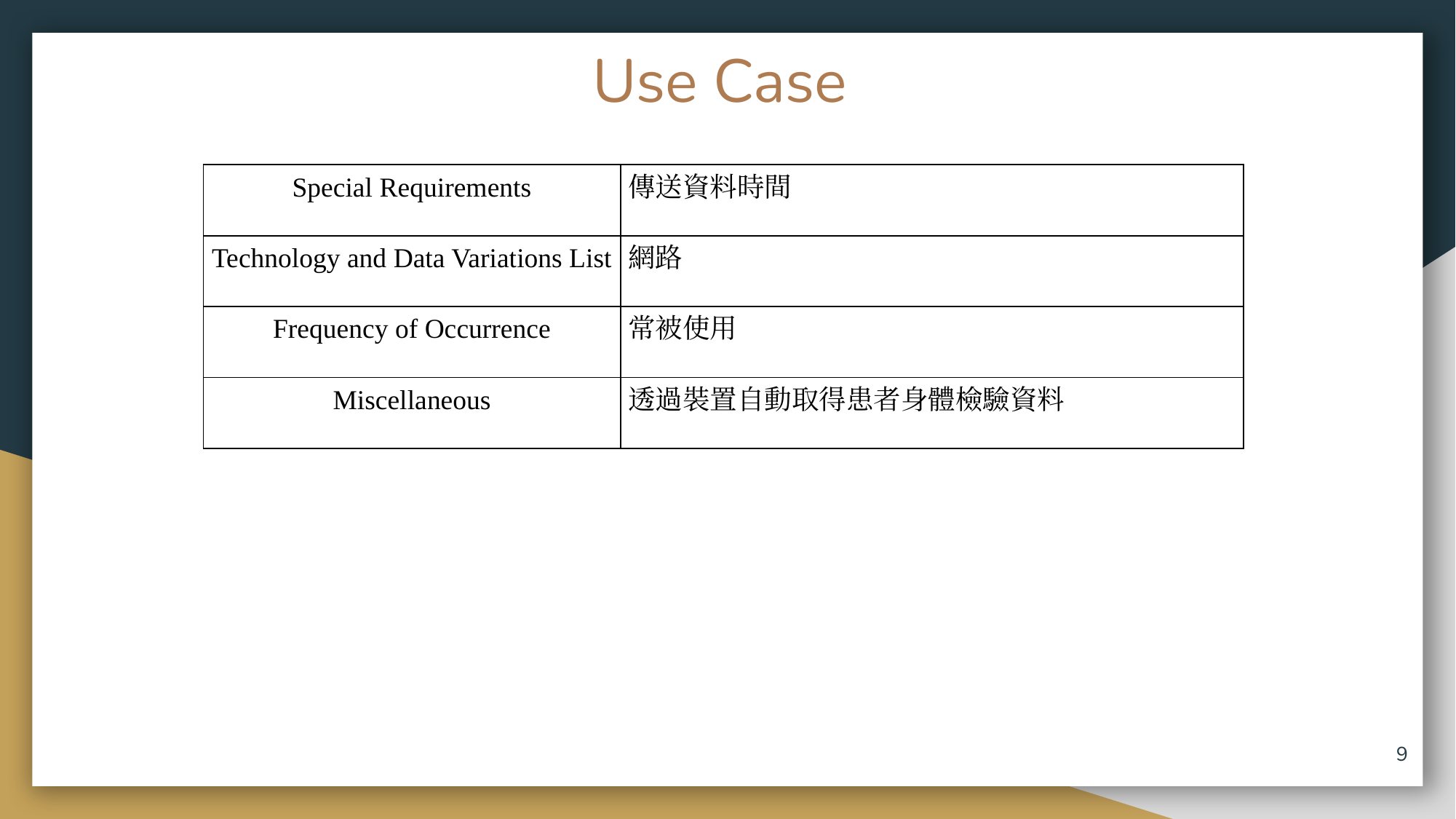

Use Case
| Special Requirements | 傳送資料時間 |
| --- | --- |
| Technology and Data Variations List | 網路 |
| Frequency of Occurrence | 常被使用 |
| Miscellaneous | 透過裝置自動取得患者身體檢驗資料 |
9